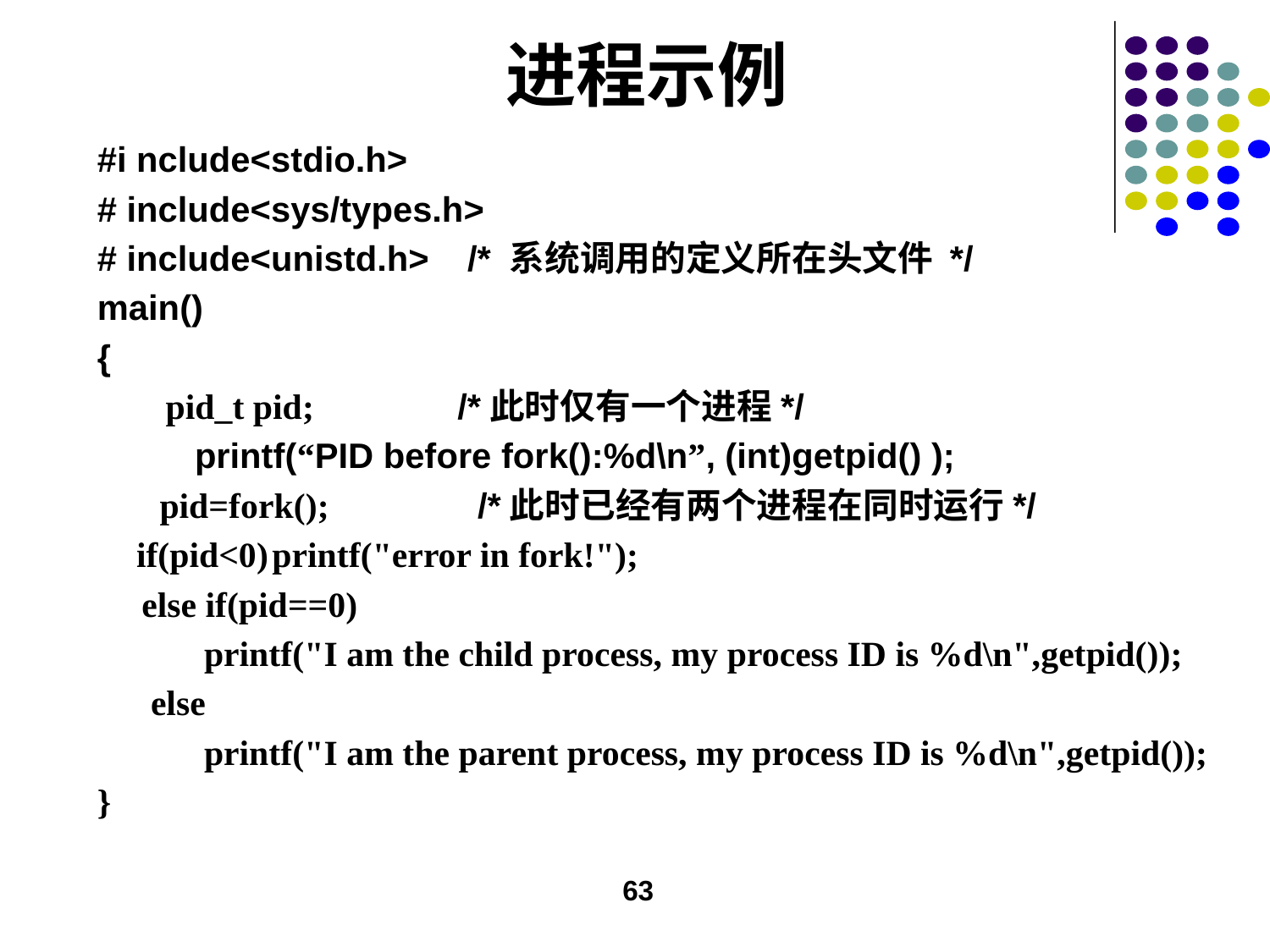

进程示例
#i nclude<stdio.h>
# include<sys/types.h>
# include<unistd.h>    /* 系统调用的定义所在头文件 */
main()
{
       pid_t pid;	      /*此时仅有一个进程*/
          printf(“PID before fork():%d\n”, (int)getpid() );
       pid=fork();       /*此时已经有两个进程在同时运行*/
    if(pid<0)	printf("error in fork!");
     else if(pid==0)
            printf("I am the child process, my process ID is %d\n",getpid());
      else
            printf("I am the parent process, my process ID is %d\n",getpid());
}

63